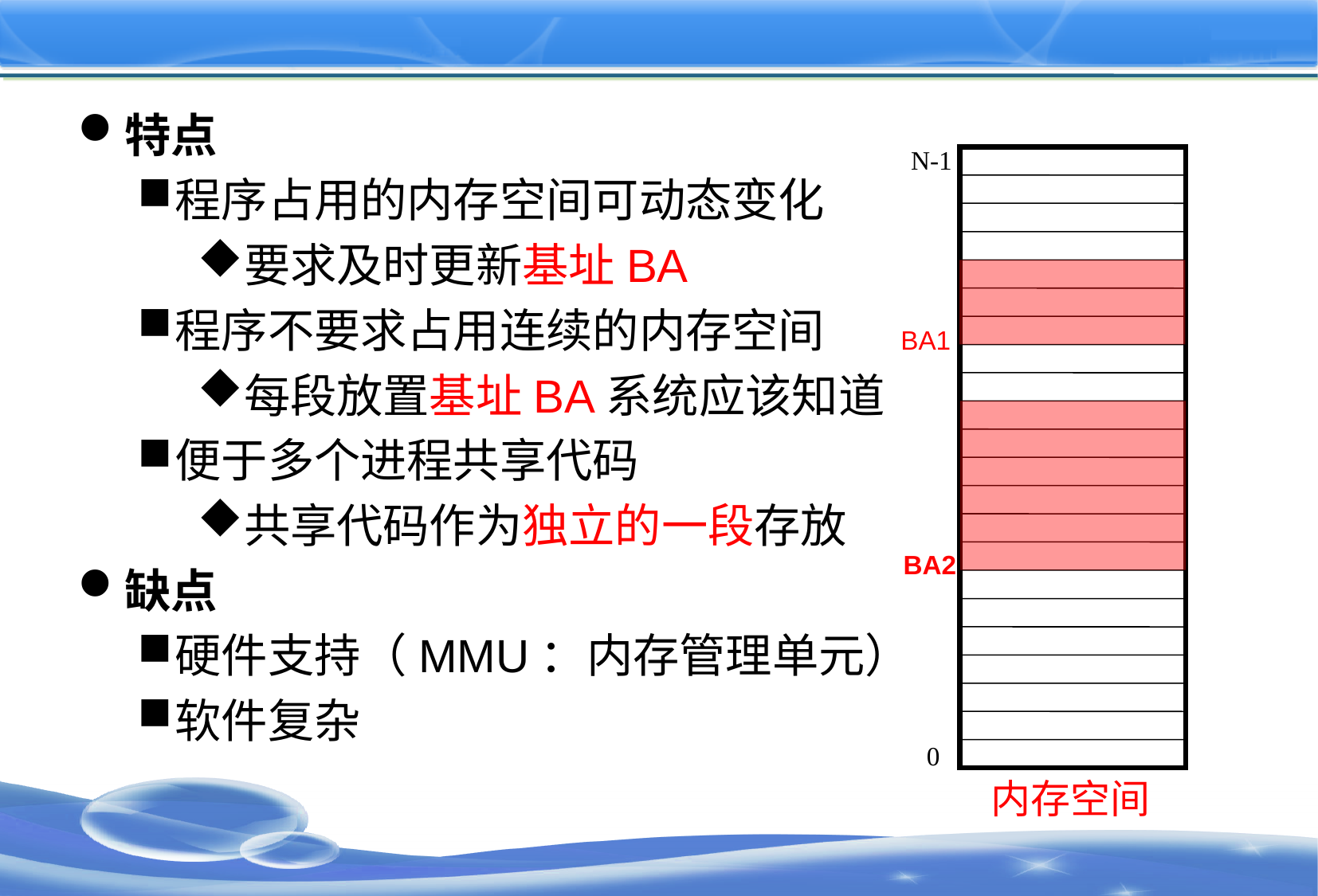

#
特点
程序占用的内存空间可动态变化
要求及时更新基址BA
程序不要求占用连续的内存空间
每段放置基址BA系统应该知道
便于多个进程共享代码
共享代码作为独立的一段存放
缺点
硬件支持（MMU：内存管理单元）
软件复杂
N-1

0

BA1

BA2
内存空间